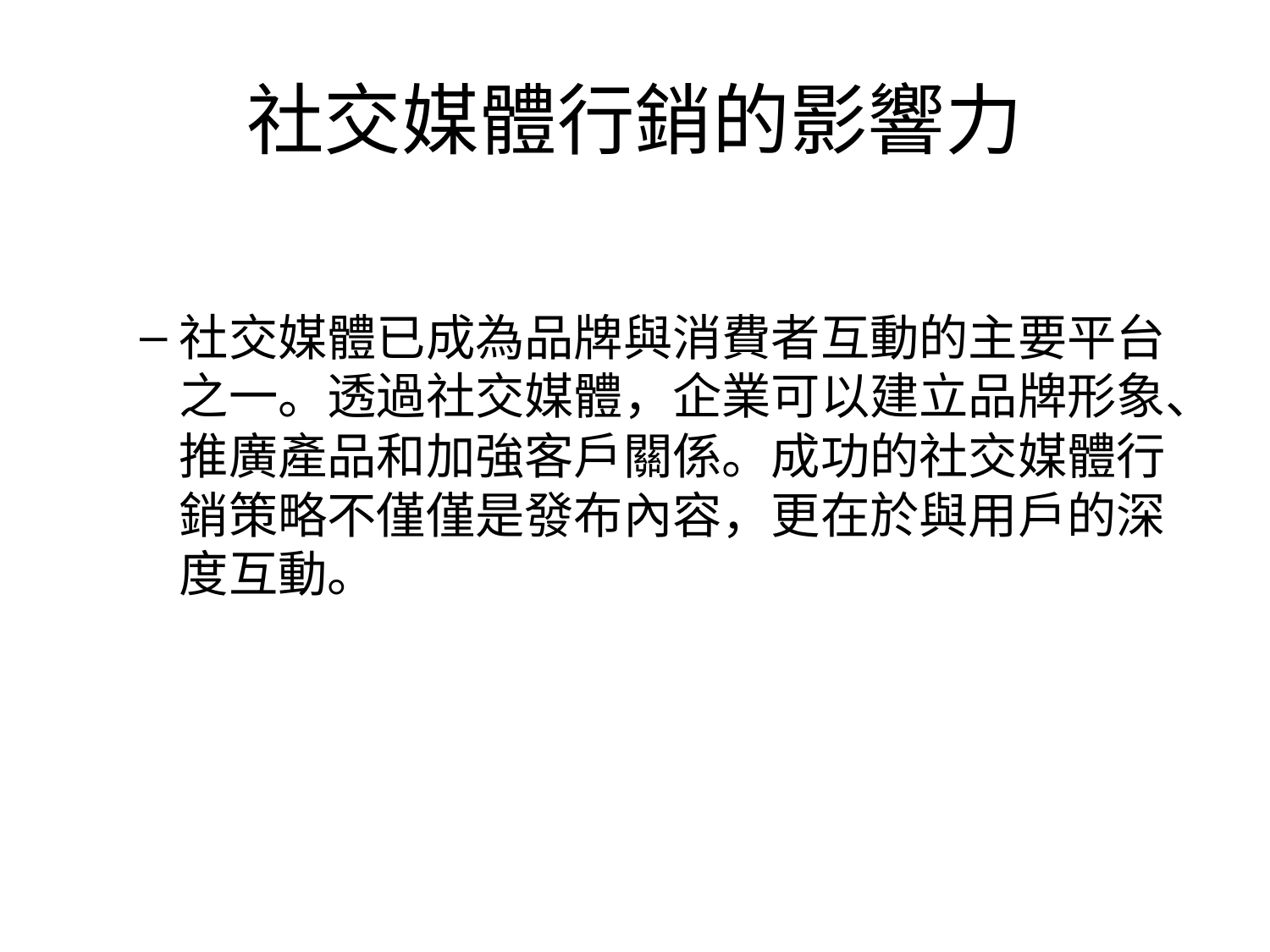

# 社交媒體行銷的影響力

社交媒體已成為品牌與消費者互動的主要平台之一。透過社交媒體，企業可以建立品牌形象、推廣產品和加強客戶關係。成功的社交媒體行銷策略不僅僅是發布內容，更在於與用戶的深度互動。